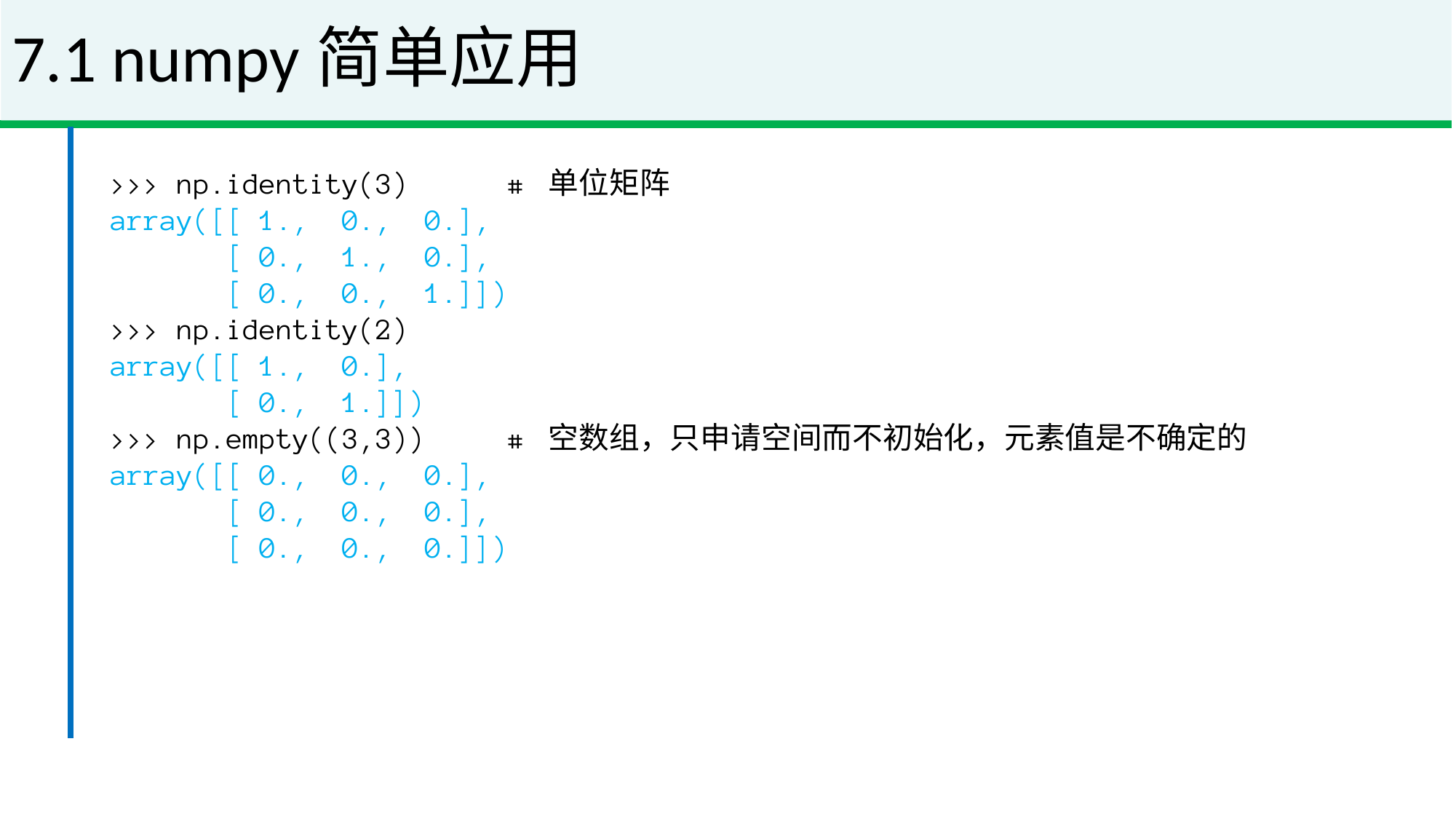

# 7.1 numpy简单应用
>>> np.identity(3)      # 单位矩阵
array([[ 1.,  0.,  0.],
       [ 0.,  1.,  0.],
       [ 0.,  0.,  1.]])
>>> np.identity(2)
array([[ 1.,  0.],
       [ 0.,  1.]])
>>> np.empty((3,3))     # 空数组，只申请空间而不初始化，元素值是不确定的
array([[ 0.,  0.,  0.],
       [ 0.,  0.,  0.],
       [ 0.,  0.,  0.]])